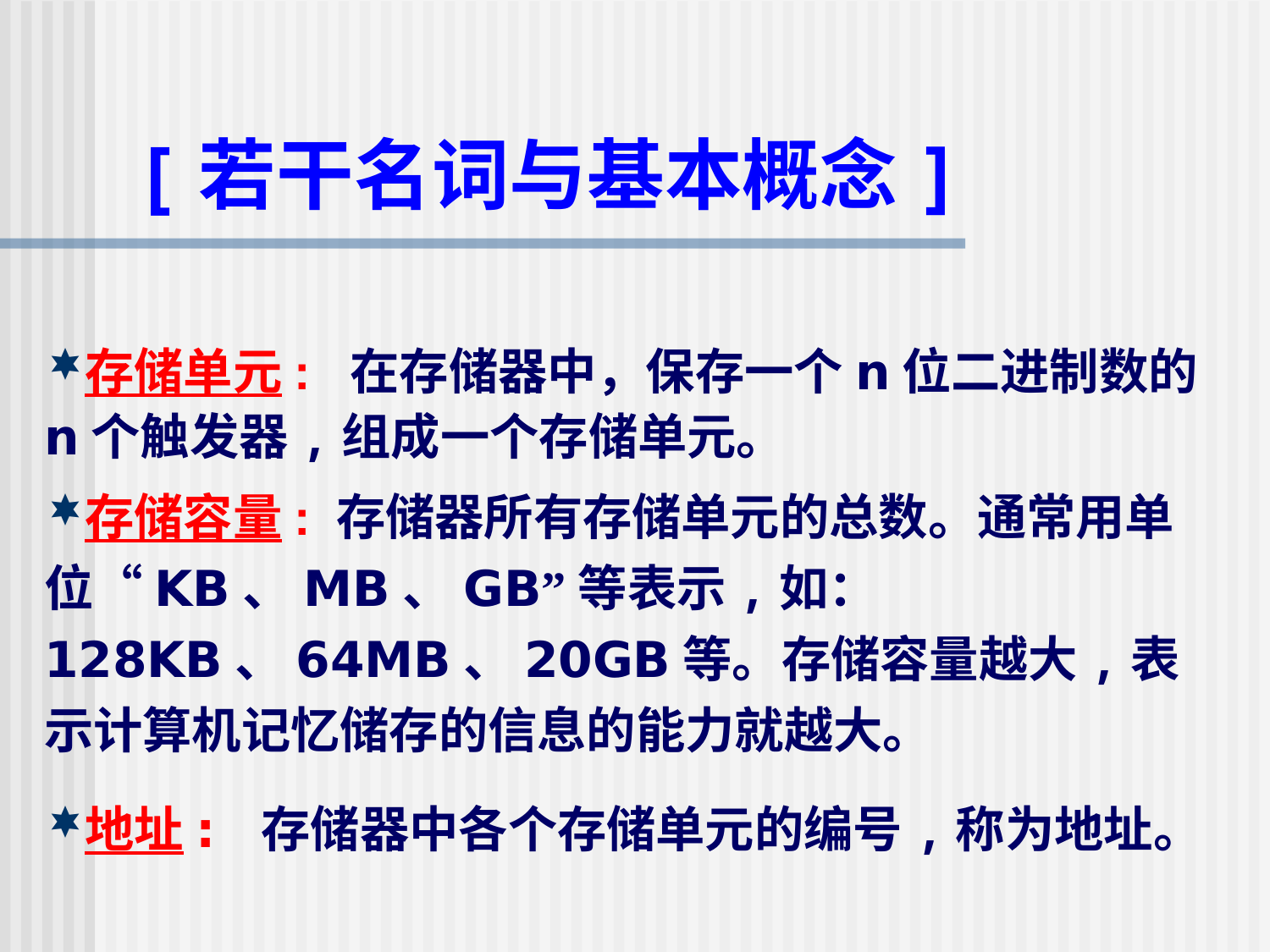

# [若干名词与基本概念]
存储单元:  在存储器中，保存一个n位二进制数的n个触发器,组成一个存储单元。
存储容量: 存储器所有存储单元的总数。通常用单位“KB、MB、GB”等表示,如：128KB、64MB、20GB等。存储容量越大,表示计算机记忆储存的信息的能力就越大。
地址:  存储器中各个存储单元的编号,称为地址。